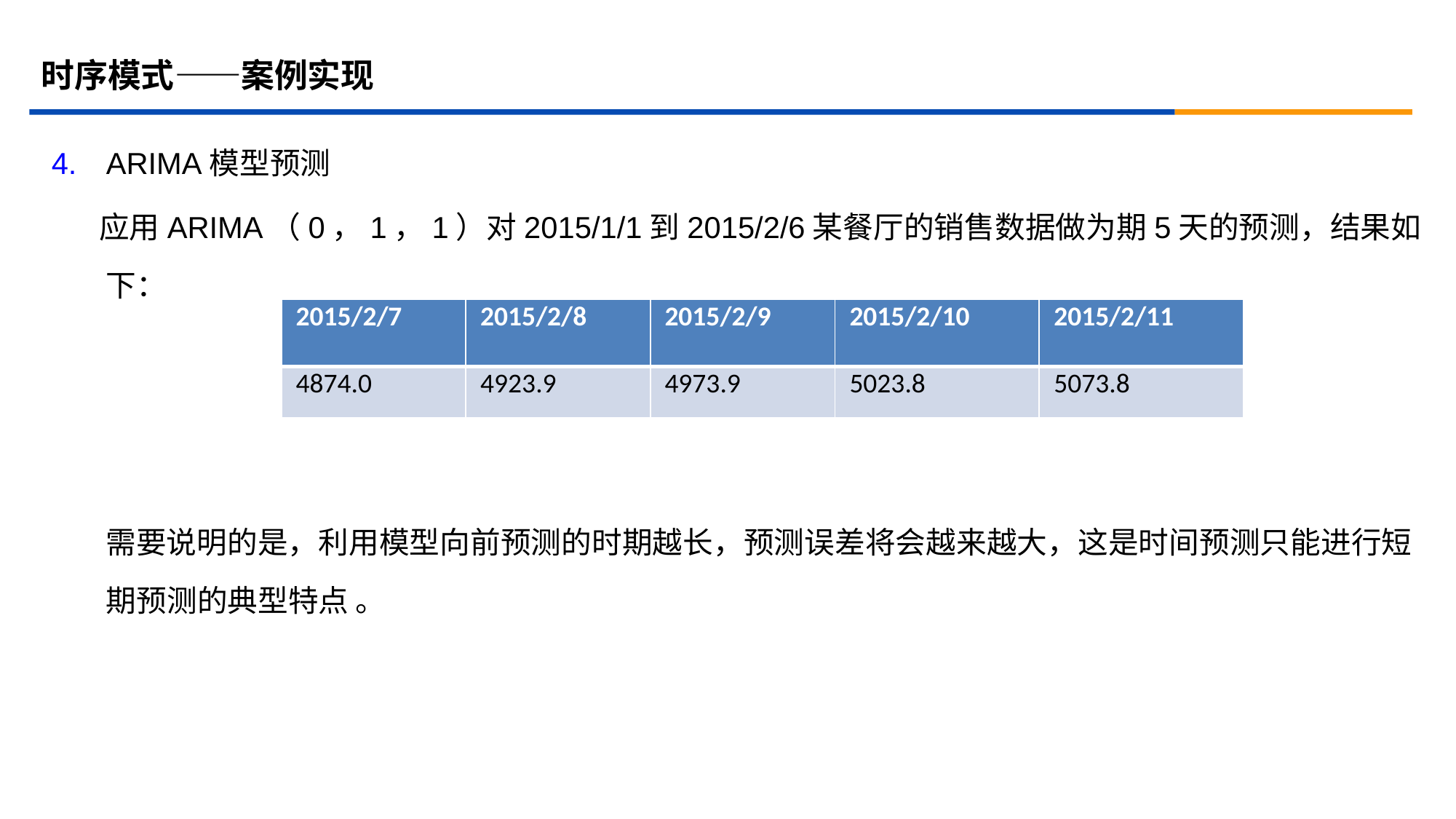

# 时序模式——案例实现

ARIMA模型预测
      应用ARIMA（0，1，1）对2015/1/1到2015/2/6某餐厅的销售数据做为期5天的预测，结果如下：

       需要说明的是，利用模型向前预测的时期越长，预测误差将会越来越大，这是时间预测只能进行短期预测的典型特点 。

| 2015/2/7 | 2015/2/8 | 2015/2/9 | 2015/2/10 | 2015/2/11 |
| --- | --- | --- | --- | --- |
| 4874.0 | 4923.9 | 4973.9 | 5023.8 | 5073.8 |